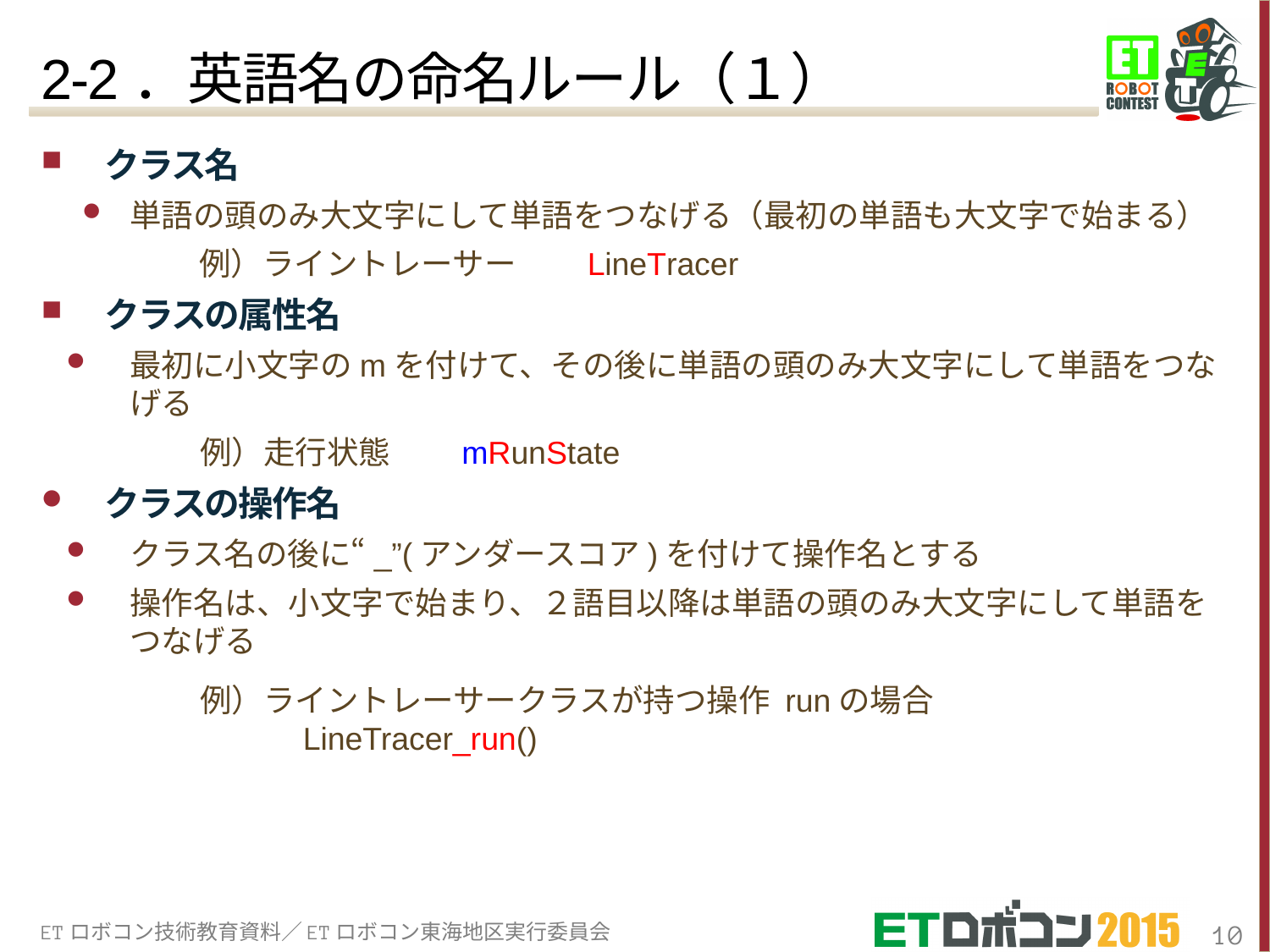

# 2-2．英語名の命名ルール（１）
クラス名
単語の頭のみ大文字にして単語をつなげる（最初の単語も大文字で始まる）
　　　 例）ライントレーサー　　LineTracer
クラスの属性名
最初に小文字のmを付けて、その後に単語の頭のみ大文字にして単語をつなげる
　　　例）走行状態　　mRunState
クラスの操作名
クラス名の後に“_”(アンダースコア)を付けて操作名とする
操作名は、小文字で始まり、２語目以降は単語の頭のみ大文字にして単語をつなげる
　　　例）ライントレーサークラスが持つ操作 runの場合
　　　　　　LineTracer_run()

ETロボコン技術教育資料／ETロボコン東海地区実行委員会
10